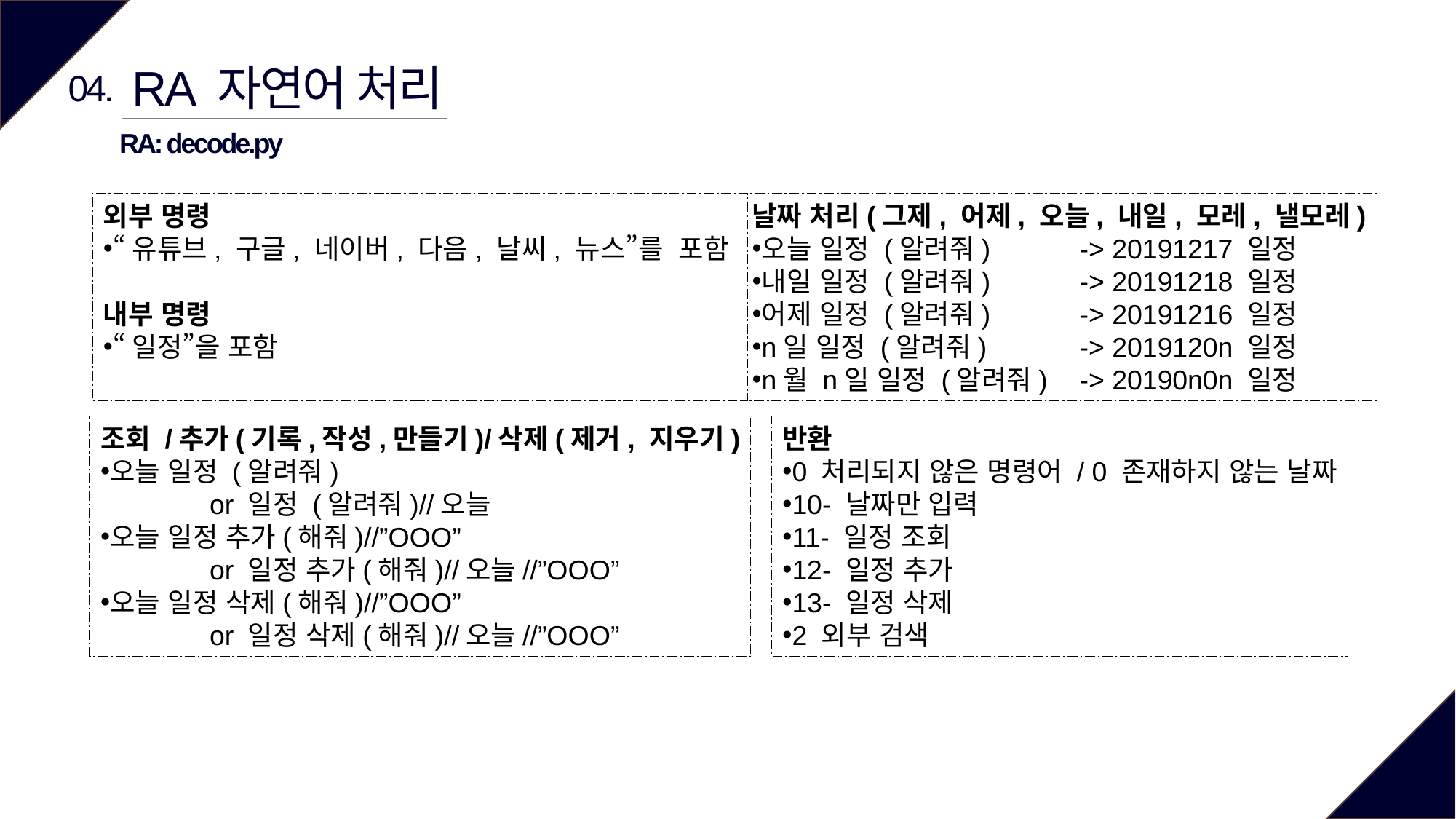

RA 자연어 처리
04.
RA: decode.py
외부 명령
“유튜브, 구글, 네이버, 다음, 날씨, 뉴스”를  포함

내부 명령
“일정”을 포함

날짜 처리(그제, 어제, 오늘, 내일, 모레, 낼모레)
오늘 일정 (알려줘) 	-> 20191217 일정
내일 일정 (알려줘) 	-> 20191218 일정
어제 일정 (알려줘)	-> 20191216 일정
n일 일정 (알려줘) 	-> 2019120n 일정
n월 n일 일정 (알려줘) 	-> 20190n0n 일정
조회 /추가(기록,작성,만들기)/삭제(제거, 지우기)
오늘 일정 (알려줘)
	or 일정 (알려줘)//오늘
오늘 일정 추가(해줘)//”OOO”
	or 일정 추가(해줘)//오늘//”OOO”
오늘 일정 삭제(해줘)//”OOO”
	or 일정 삭제(해줘)//오늘//”OOO”
반환
0 처리되지 않은 명령어 / 0 존재하지 않는 날짜
10- 날짜만 입력
11- 일정 조회
12- 일정 추가
13- 일정 삭제
2 외부 검색